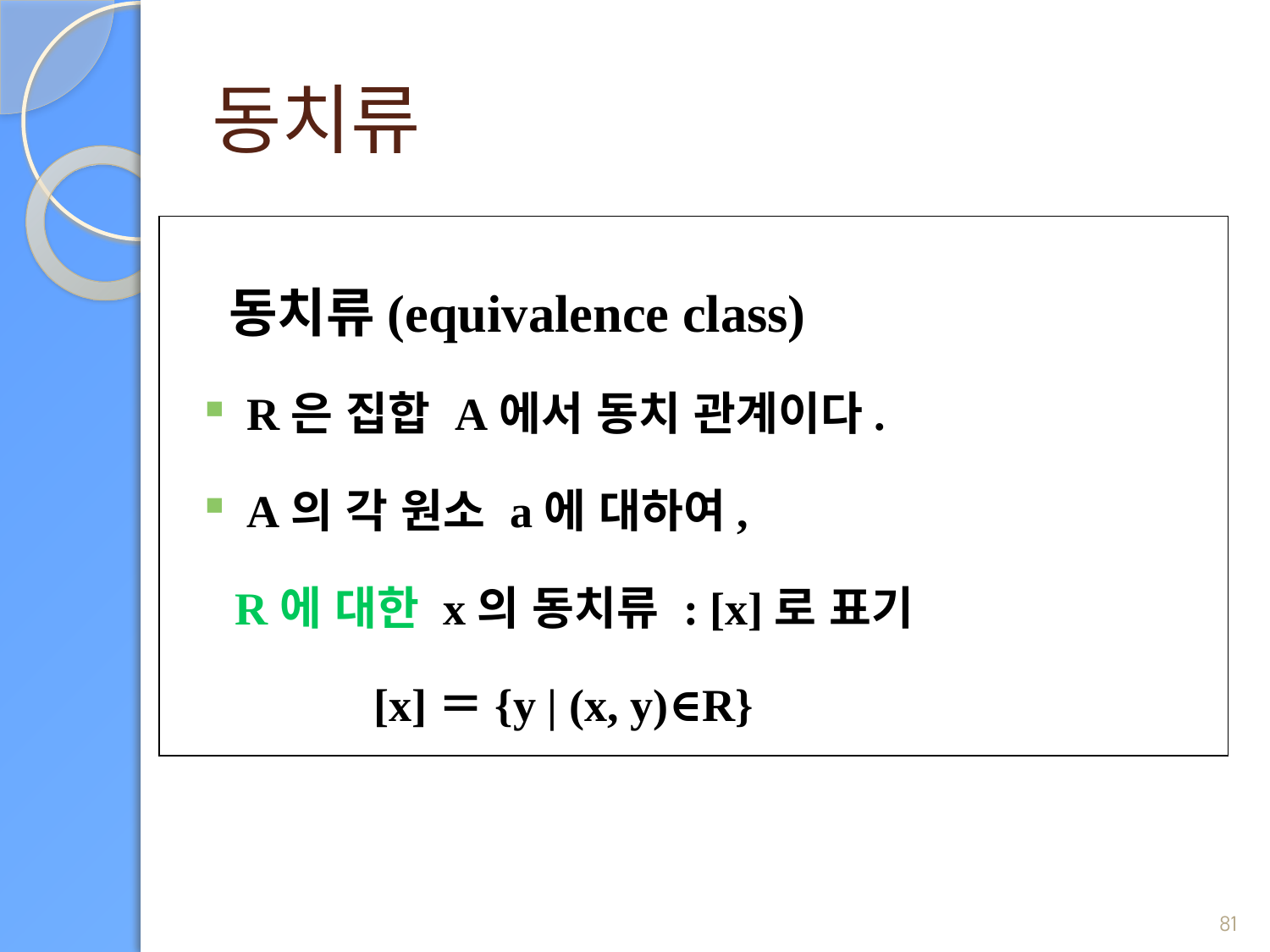

# 동치류
   동치류(equivalence class)
 R은 집합 A에서 동치 관계이다.
 A의 각 원소 a에 대하여,
R에 대한 x의 동치류 : [x]로 표기
 [x]＝{y | (x, y)∈R}
81